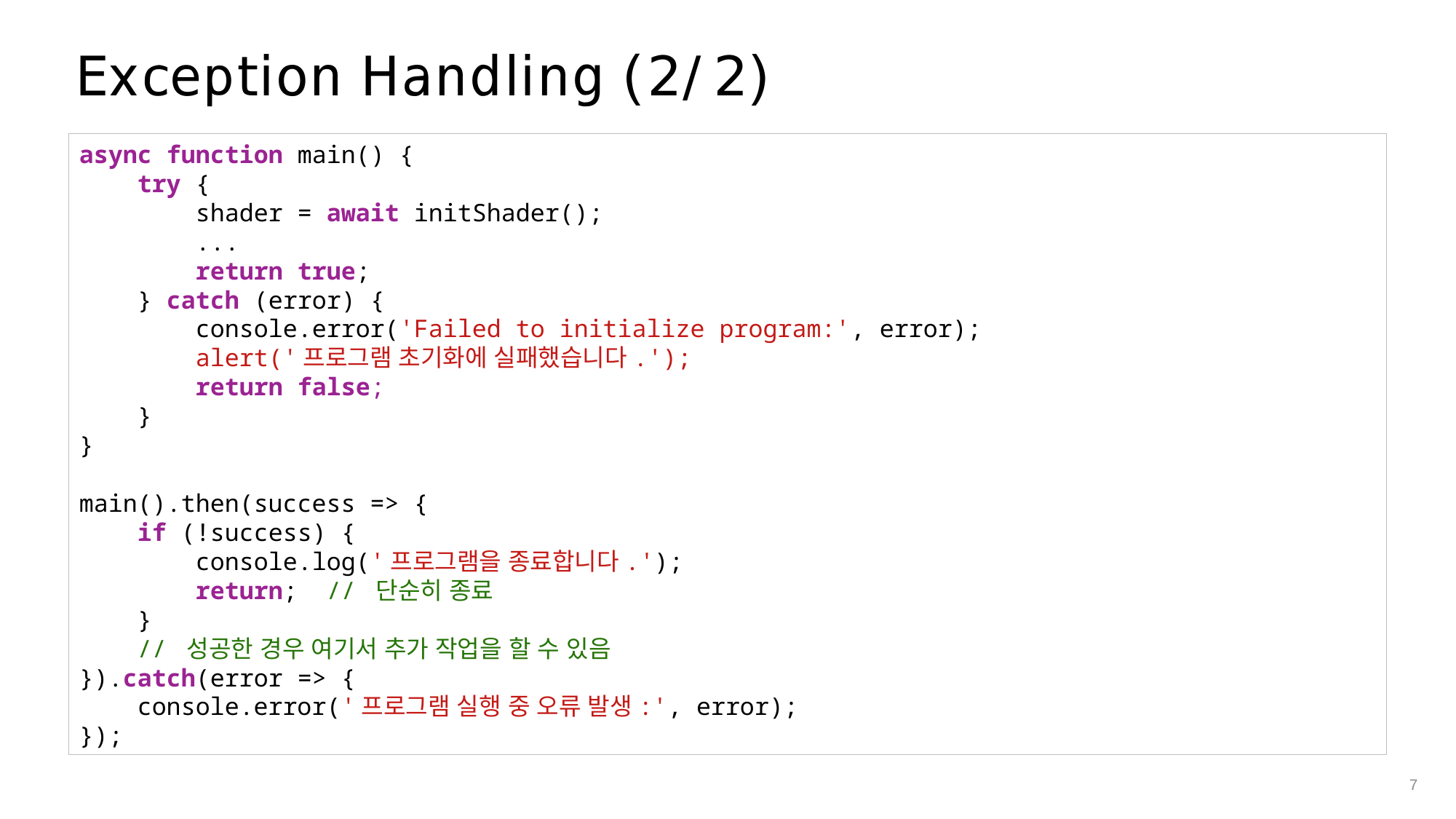

# Exception Handling (2/2)
async function main() {
    try {
        shader = await initShader();
        ...
        return true;
    } catch (error) {
        console.error('Failed to initialize program:', error);
        alert('프로그램 초기화에 실패했습니다.');
        return false;
    }
}

main().then(success => {
    if (!success) {
        console.log('프로그램을 종료합니다.');
        return;  // 단순히 종료
    }
    // 성공한 경우 여기서 추가 작업을 할 수 있음
}).catch(error => {
    console.error('프로그램 실행 중 오류 발생:', error);
});
7